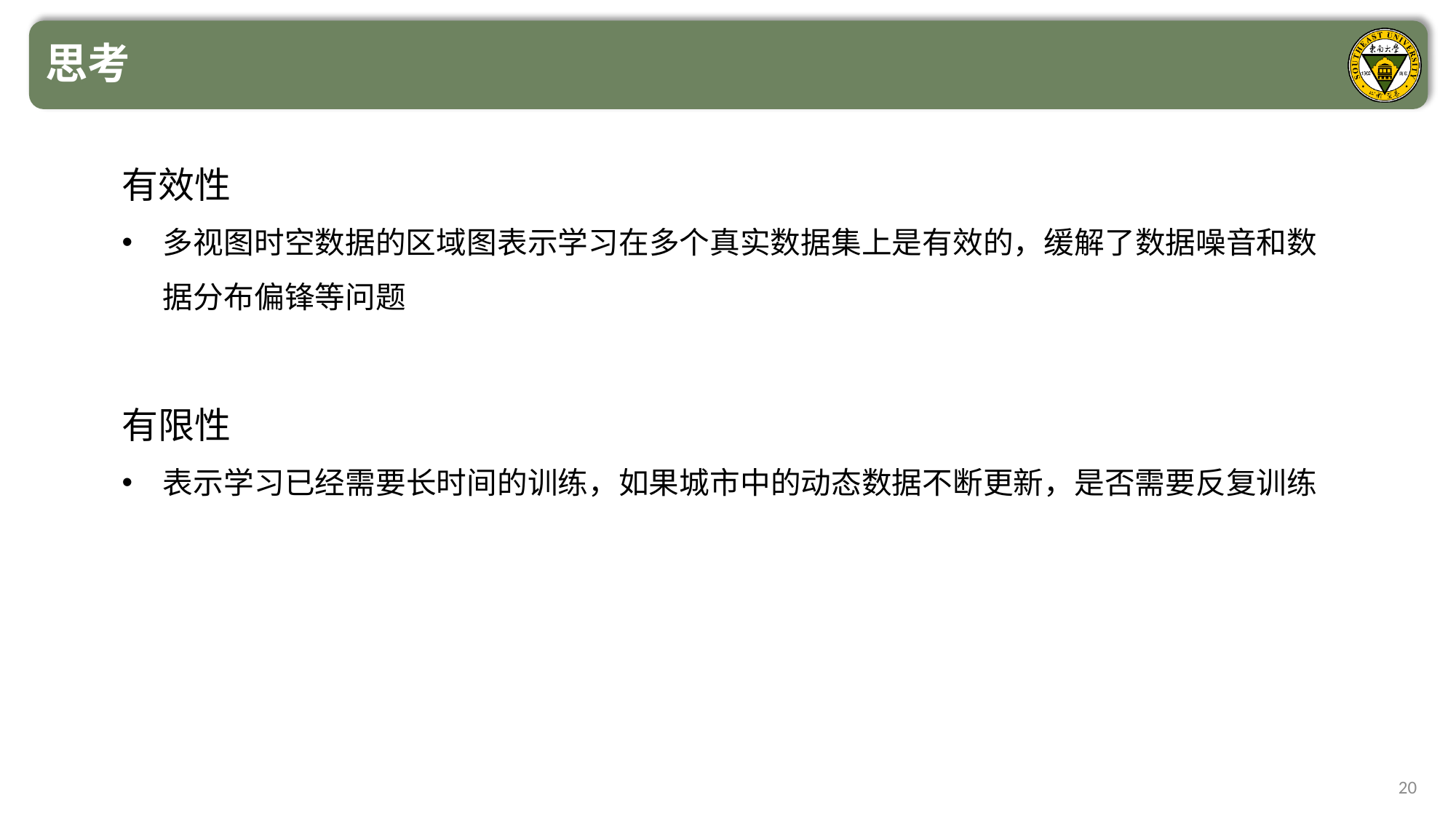

思考
有效性
多视图时空数据的区域图表示学习在多个真实数据集上是有效的，缓解了数据噪音和数据分布偏锋等问题

有限性
表示学习已经需要长时间的训练，如果城市中的动态数据不断更新，是否需要反复训练
20